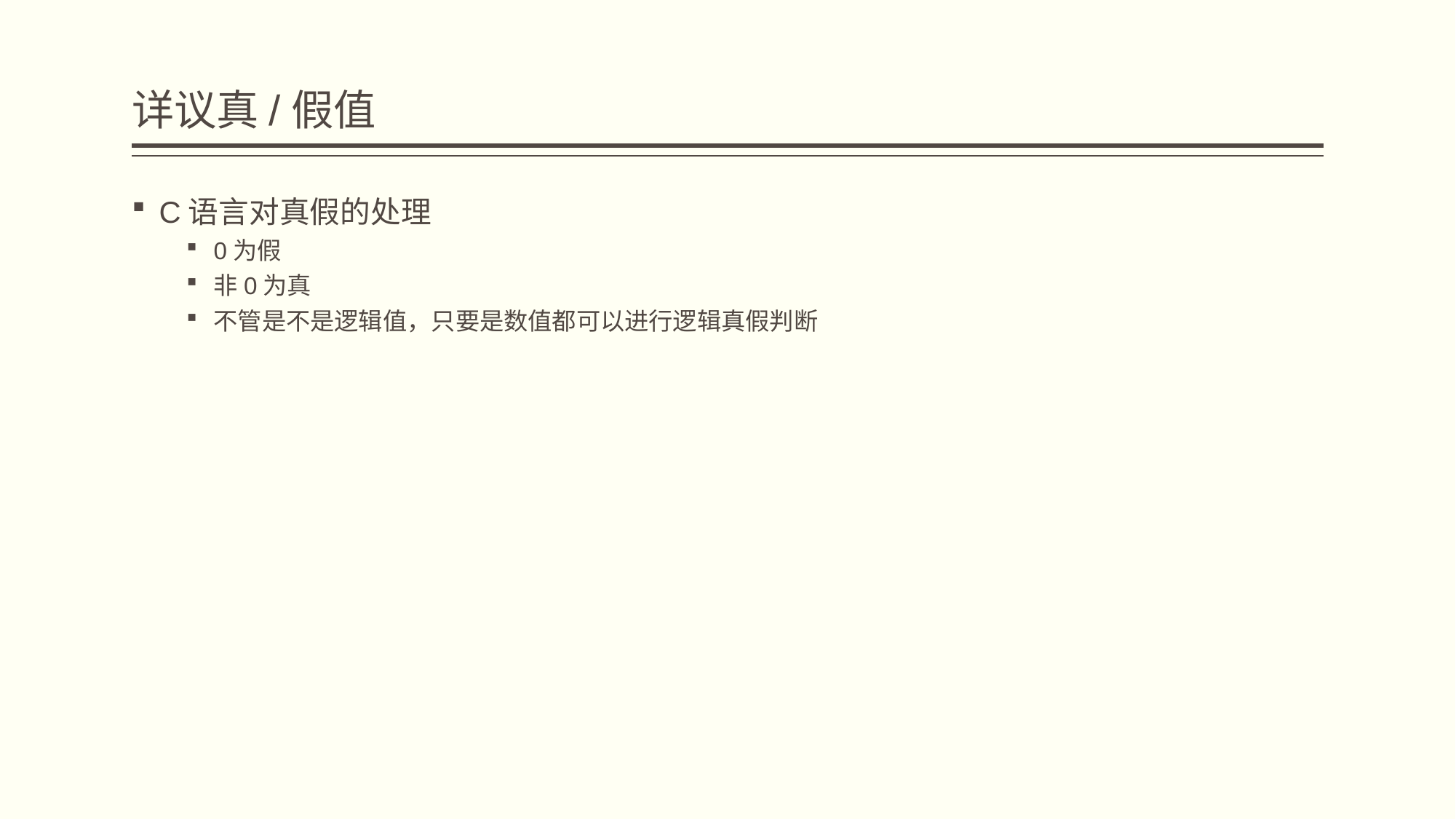

# 详议真/假值
C语言对真假的处理
0为假
非0为真
不管是不是逻辑值，只要是数值都可以进行逻辑真假判断